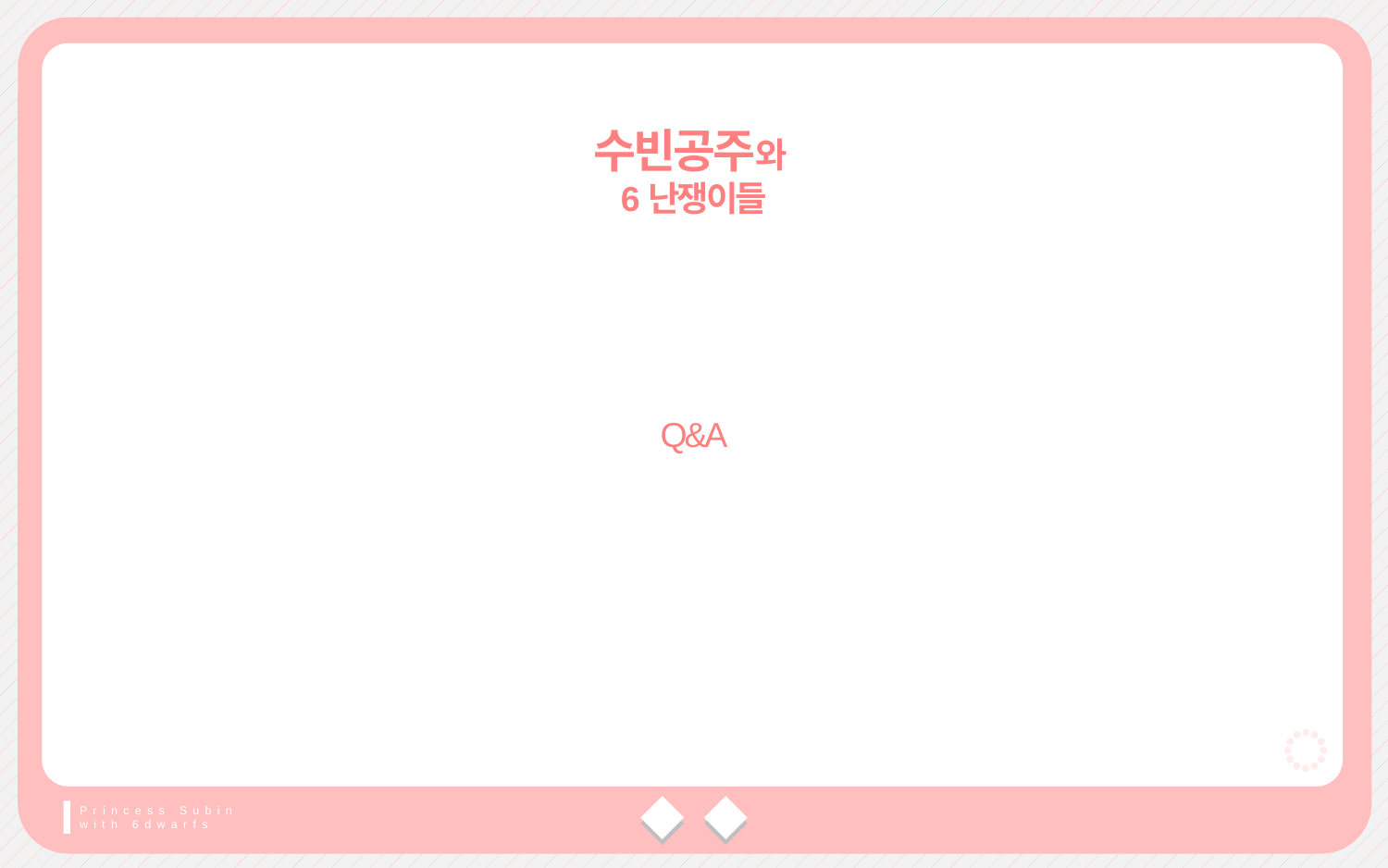

수빈공주와
6난쟁이들
Q&A
7

Princess Subin with 6dwarfs